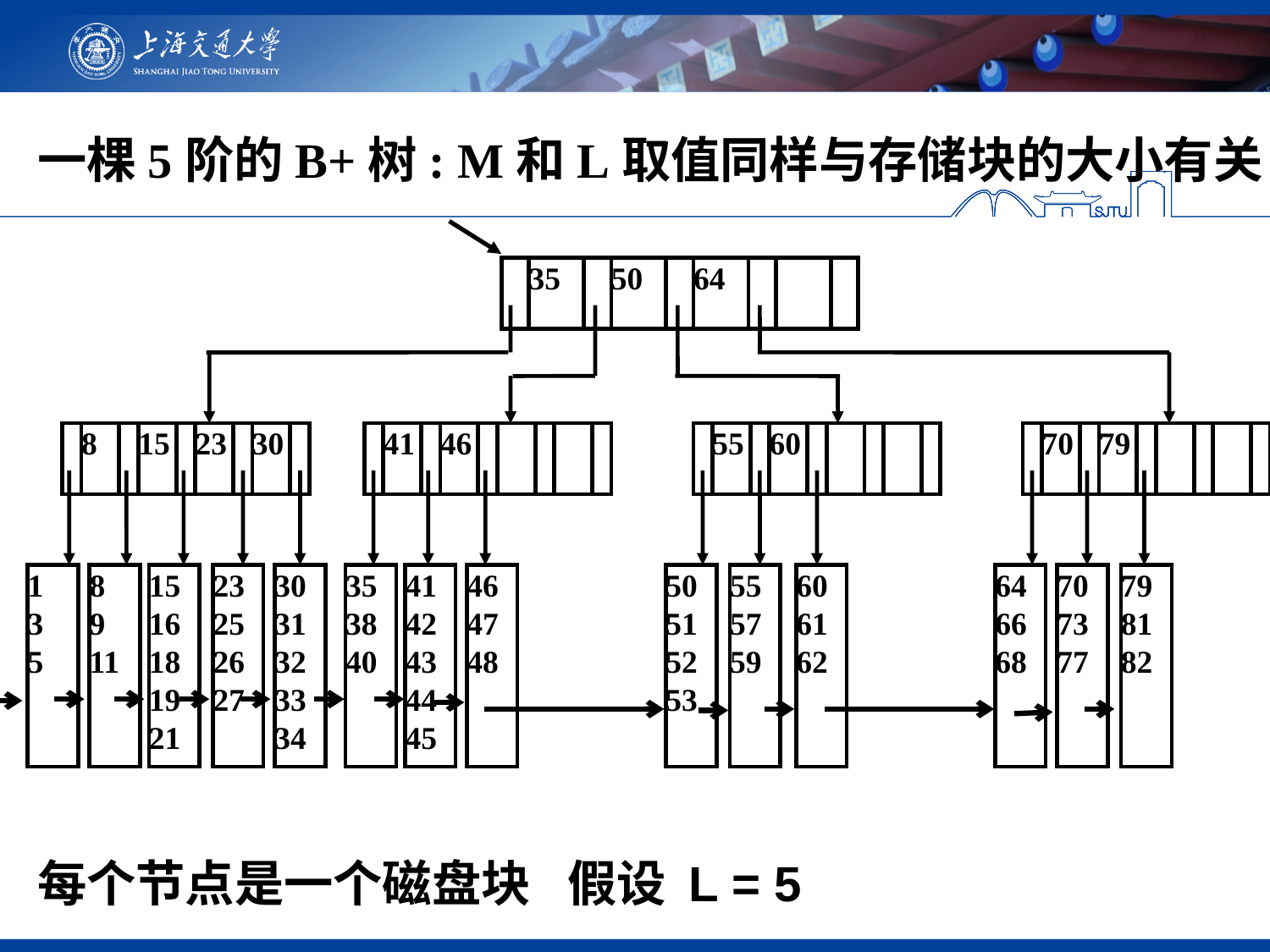

# 一棵5阶的B+树: M和L取值同样与存储块的大小有关

35

50

64

8

15

23

30

41

46

55

60

70

79

1
3
5
8
9
11
15
16
18
19
21
23
25
26
27
30
31
32
33
34
35
38
40
41
42
43
44
45
46
47
48
50
51
52
53
55
57
59
60
61
62
64
66
68
70
73
77
79
81
82
每个节点是一个磁盘块
假设 L = 5